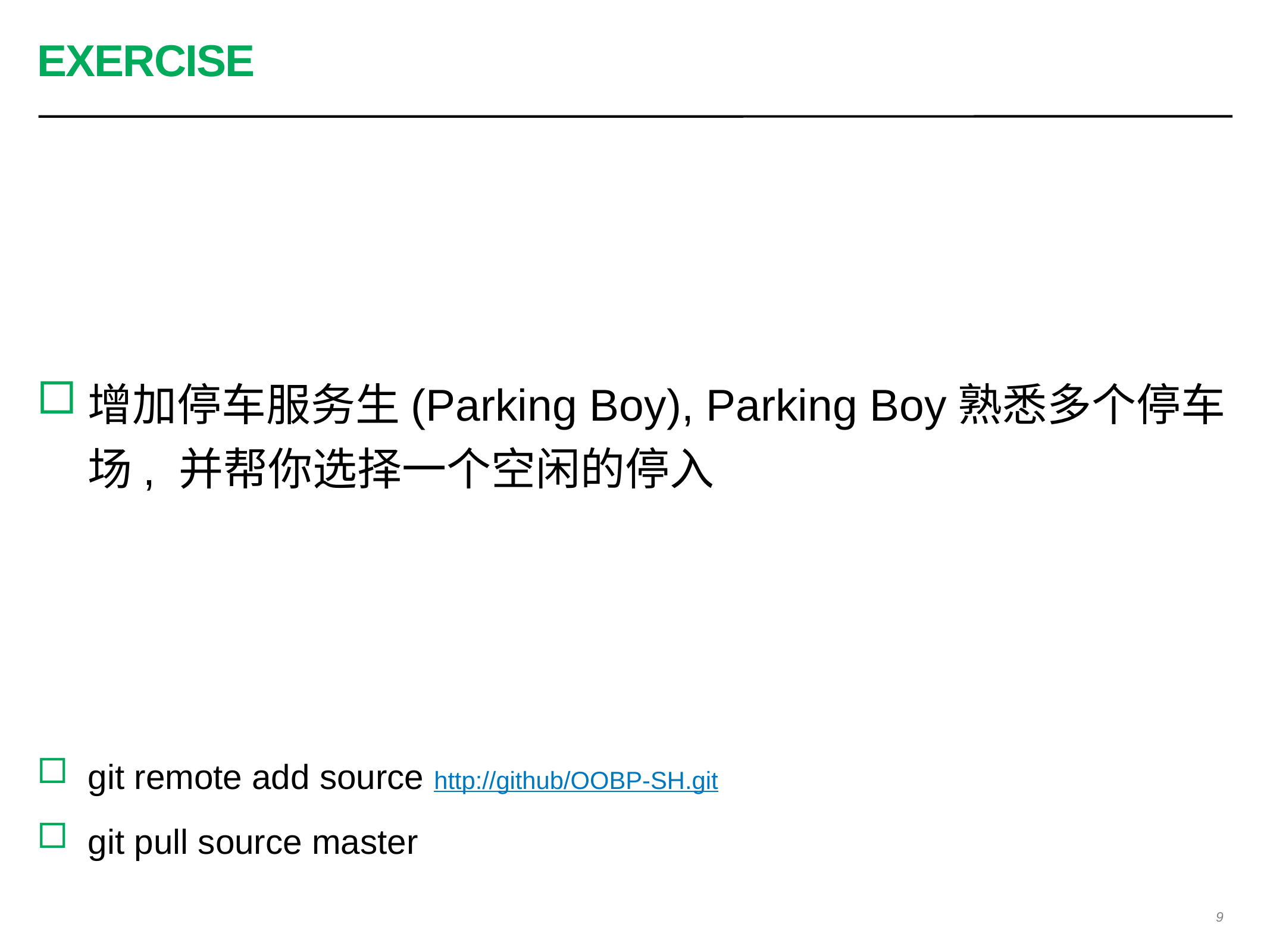

# Exercise

增加停车服务生(Parking Boy), Parking Boy熟悉多个停车场, 并帮你选择一个空闲的停入

git remote add source http://github/OOBP-SH.git
git pull source master

9